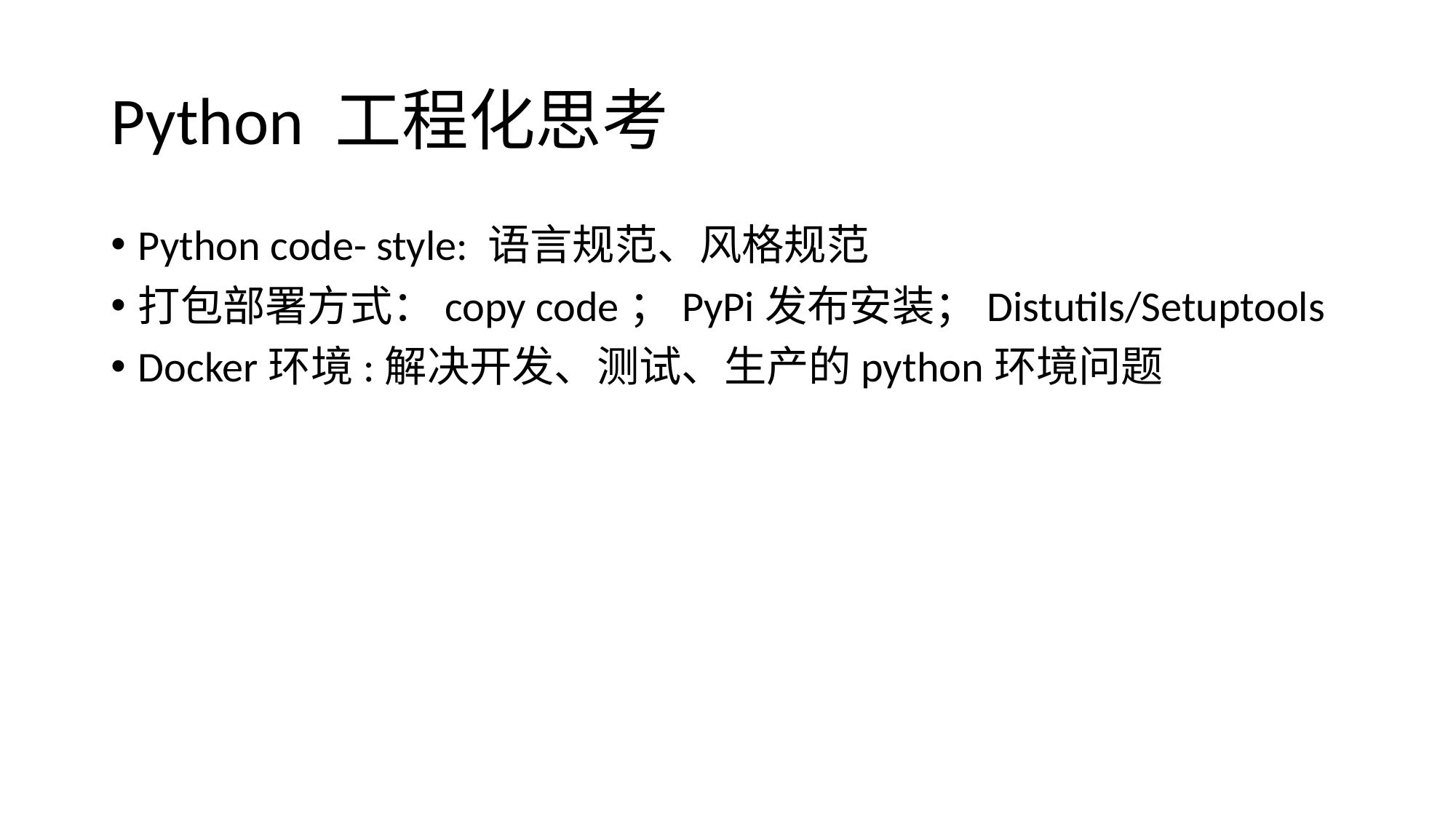

# Python 工程化思考
Python code- style: 语言规范、风格规范
打包部署方式：copy code；PyPi发布安装；Distutils/Setuptools
Docker环境:解决开发、测试、生产的python环境问题